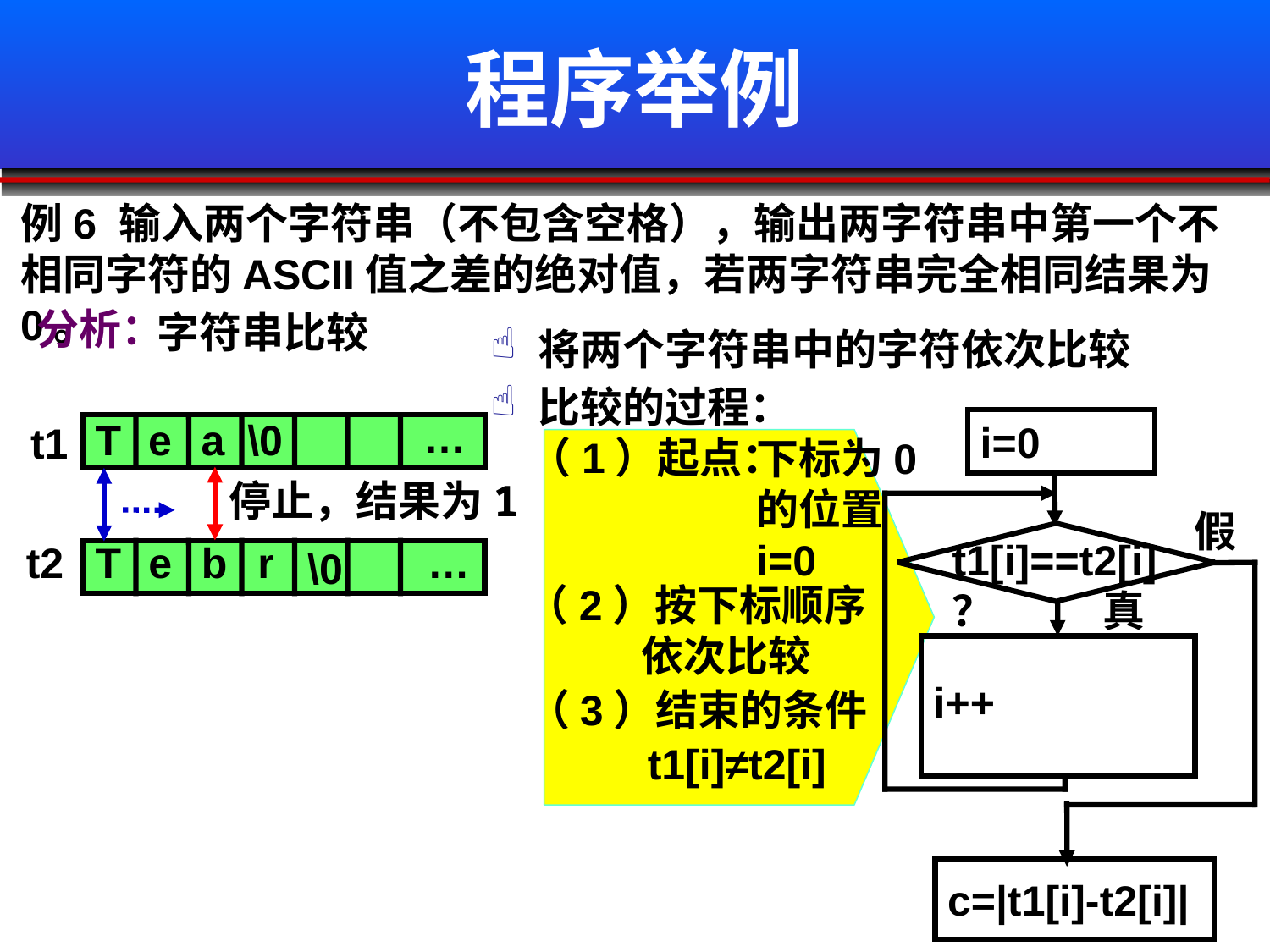

# 程序举例
例6 输入两个字符串（不包含空格），输出两字符串中第一个不相同字符的ASCII值之差的绝对值，若两字符串完全相同结果为0。
 分析：
字符串比较
将两个字符串中的字符依次比较
比较的过程：
   （1）起点：
…

T
e
a
\0
i=0
t1
下标为0的位置
i=0

停止，结果为1

假

t1[i]==t2[i]？
…

T
e
b
r
t2
\0

（2）按下标顺序
           依次比较
真

i++

（3）结束的条件
t1[i]≠t2[i]

c=|t1[i]-t2[i]|